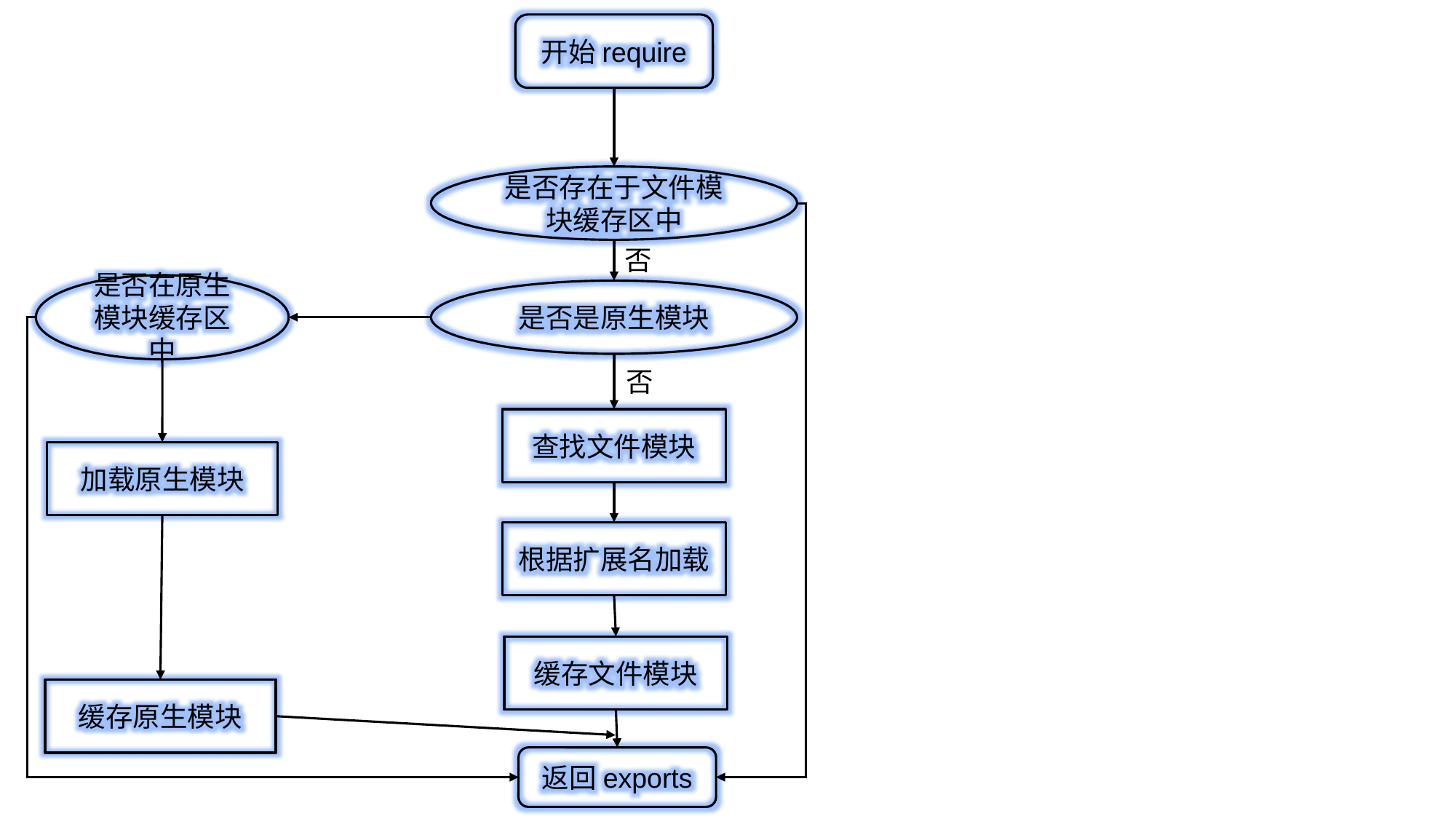

开始require
是否存在于文件模块缓存区中
否
是否在原生模块缓存区中
是否是原生模块
否
查找文件模块
加载原生模块
根据扩展名加载
缓存文件模块
缓存原生模块
返回exports